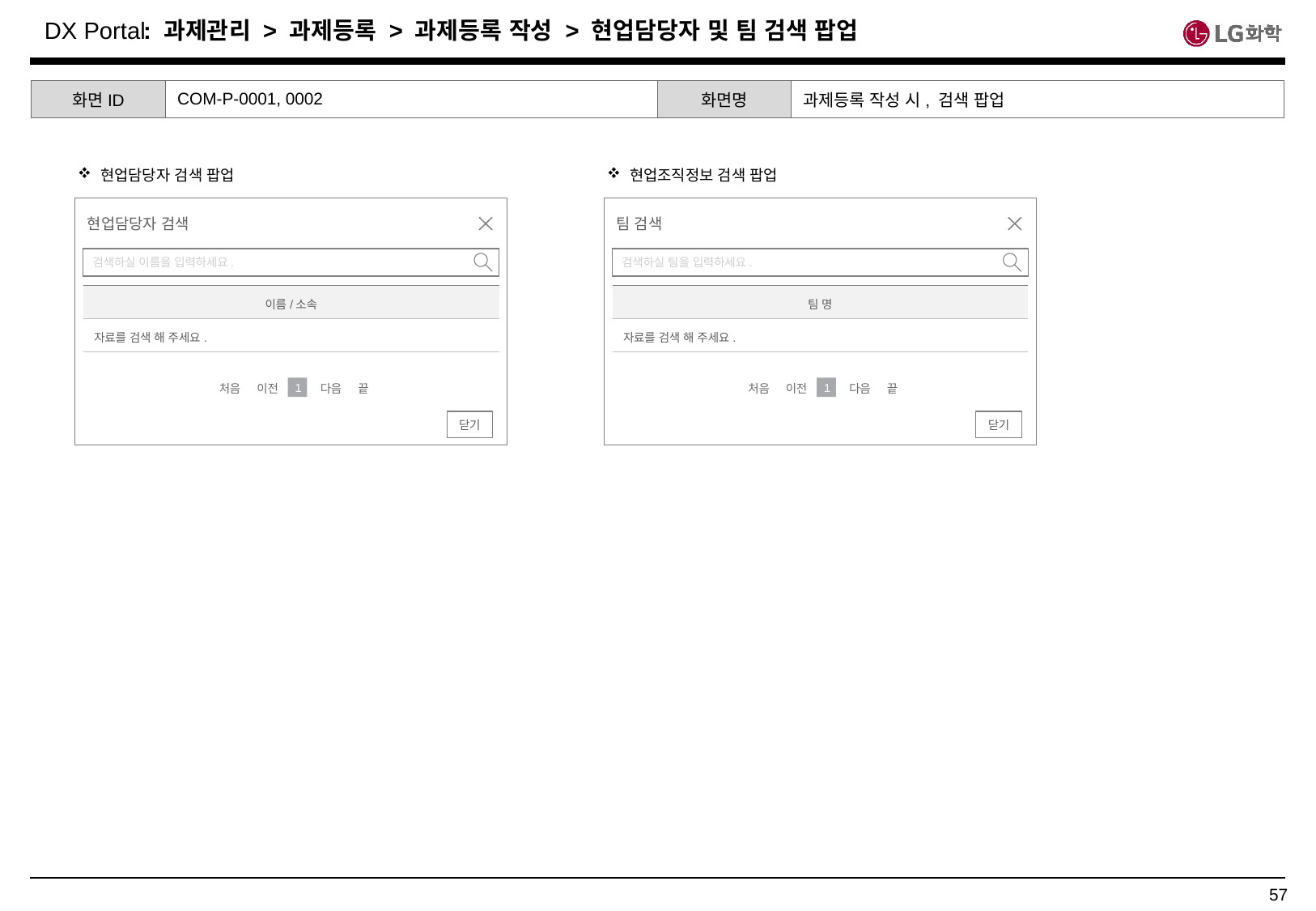

: 과제관리 > 과제등록 > 과제등록 작성 > 현업담당자 및 팀 검색 팝업
| 화면ID | COM-P-0001, 0002 | 화면명 | 과제등록 작성 시, 검색 팝업 |
| --- | --- | --- | --- |
현업담당자 검색 팝업
현업조직정보 검색 팝업

현업담당자 검색

팀 검색

검색하실 이름을 입력하세요.

검색하실 팀을 입력하세요.

| 이름/소속 |
| --- |
| 자료를 검색 해 주세요. |
| 팀 명 |
| --- |
| 자료를 검색 해 주세요. |
처음     이전
다음     끝
1
처음     이전
다음     끝
1
닫기
닫기